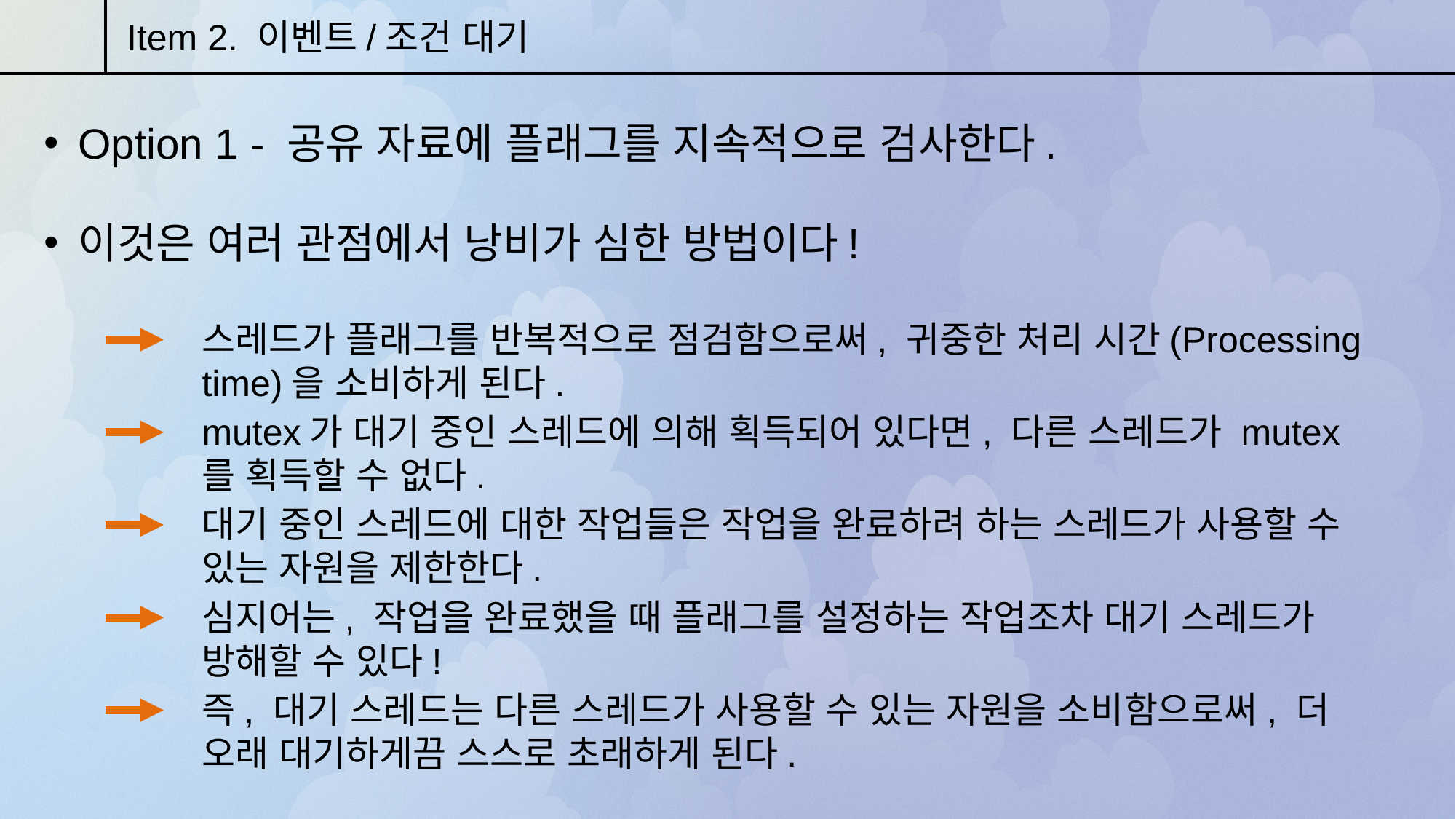

Item 2. 이벤트/조건 대기
Option 1 - 공유 자료에 플래그를 지속적으로 검사한다.
이것은 여러 관점에서 낭비가 심한 방법이다!
스레드가 플래그를 반복적으로 점검함으로써, 귀중한 처리 시간(Processing time)을 소비하게 된다.
mutex가 대기 중인 스레드에 의해 획득되어 있다면, 다른 스레드가 mutex를 획득할 수 없다.
대기 중인 스레드에 대한 작업들은 작업을 완료하려 하는 스레드가 사용할 수 있는 자원을 제한한다.
심지어는, 작업을 완료했을 때 플래그를 설정하는 작업조차 대기 스레드가 방해할 수 있다!
즉, 대기 스레드는 다른 스레드가 사용할 수 있는 자원을 소비함으로써, 더 오래 대기하게끔 스스로 초래하게 된다.